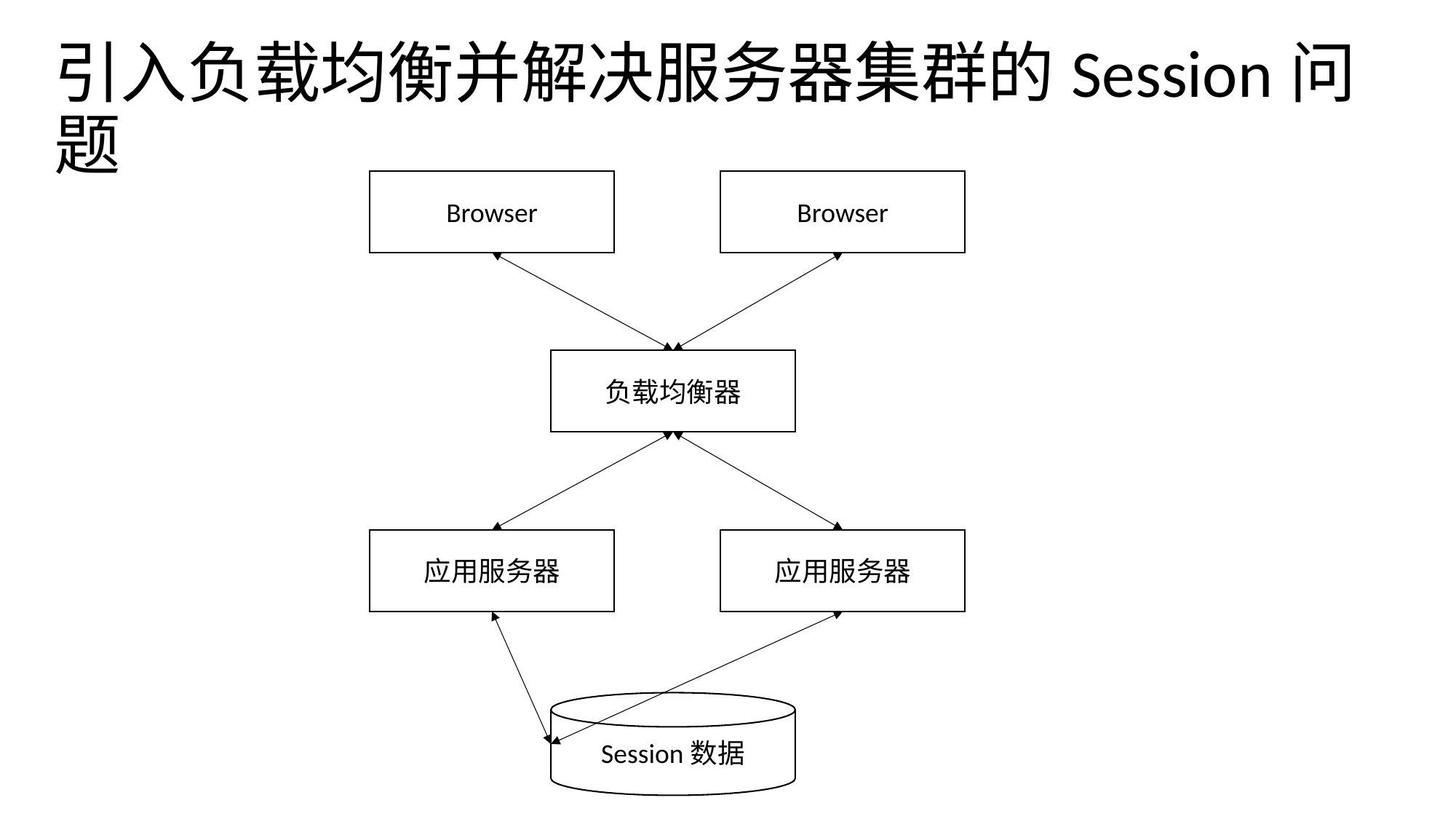

# 引入负载均衡并解决服务器集群的Session问题
Browser
Browser
负载均衡器
应用服务器
应用服务器
Session数据